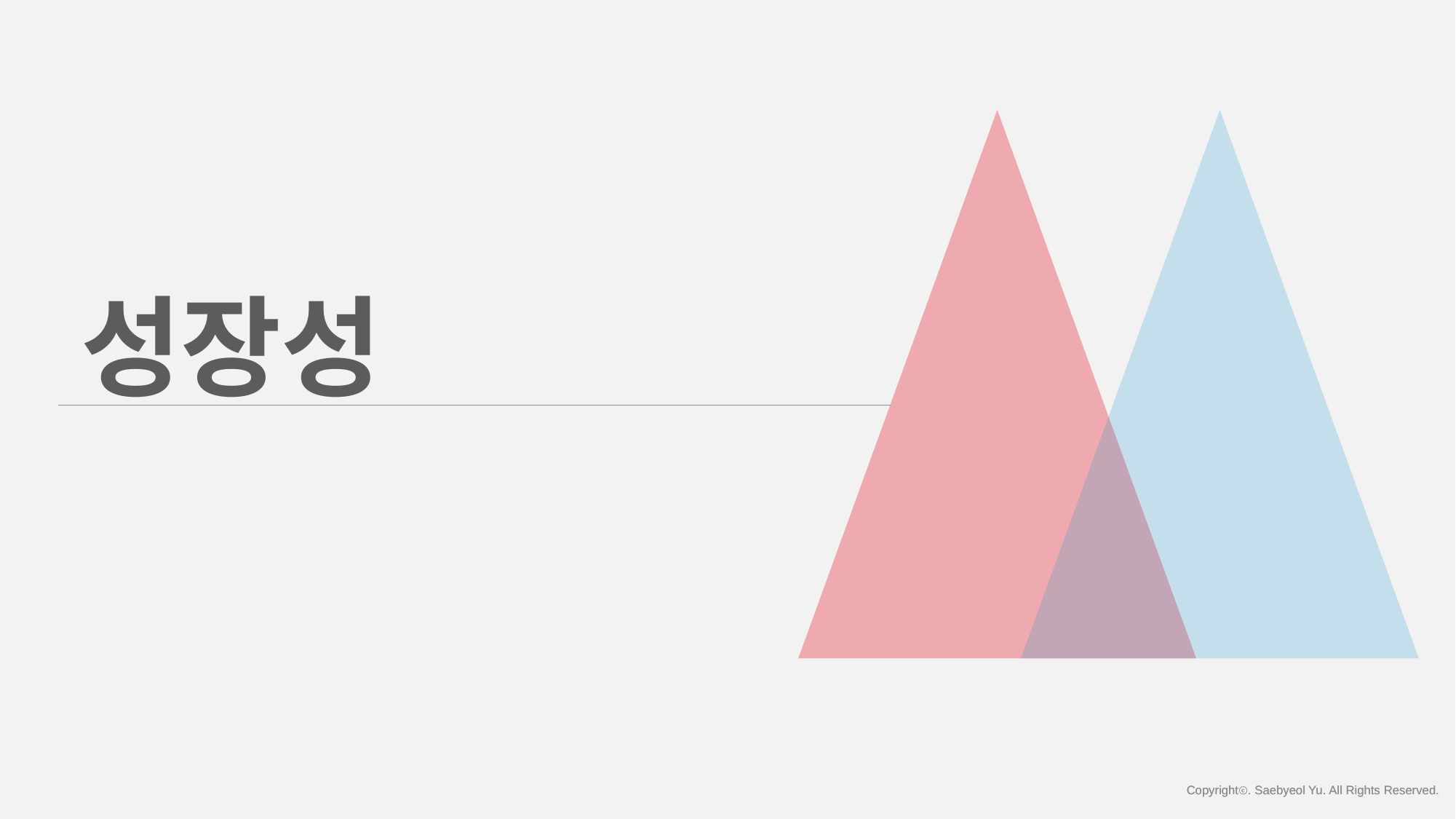

성장성
Copyrightⓒ. Saebyeol Yu. All Rights Reserved.